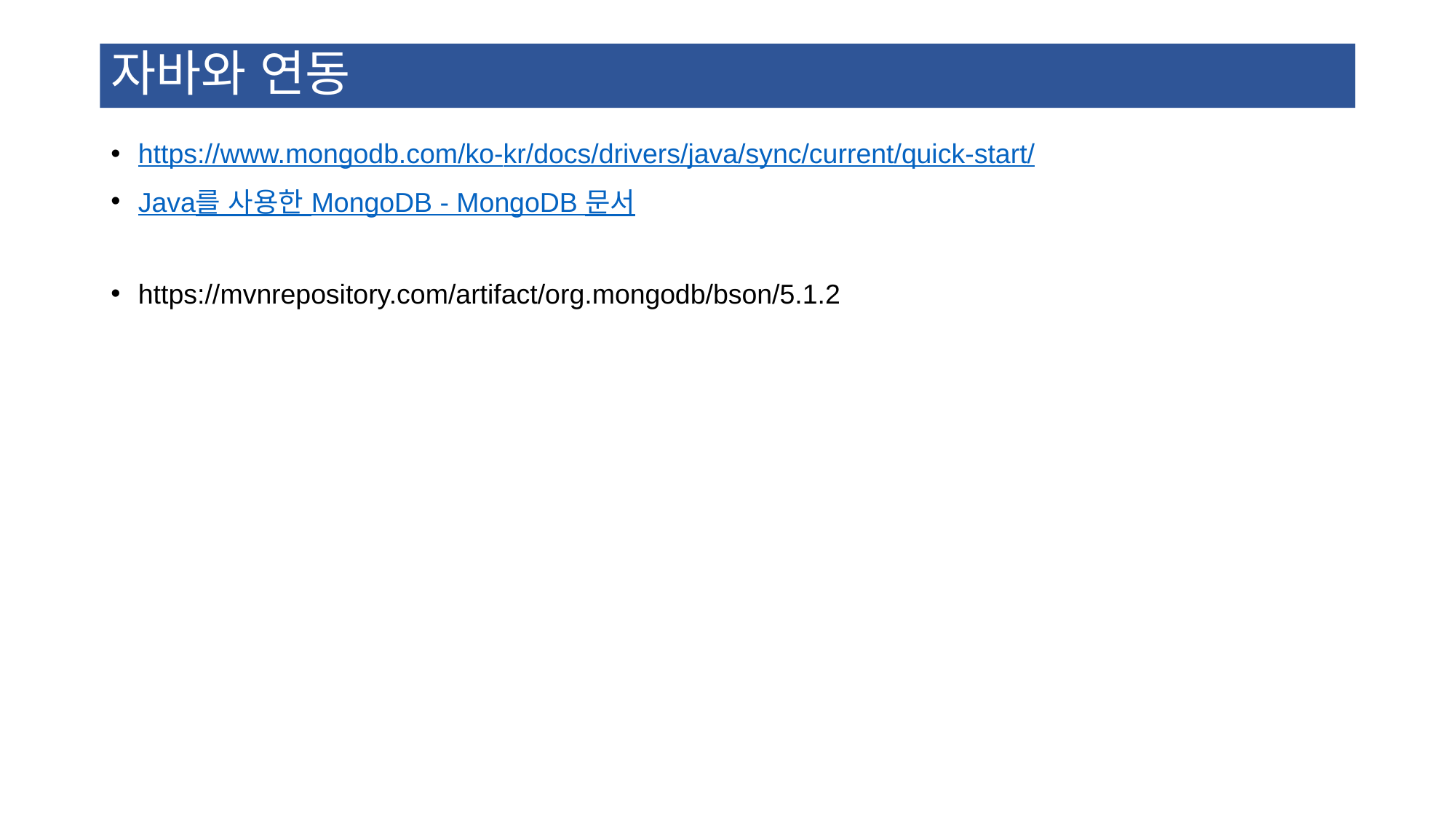

# 자바와 연동
https://www.mongodb.com/ko-kr/docs/drivers/java/sync/current/quick-start/
Java를 사용한 MongoDB - MongoDB 문서

https://mvnrepository.com/artifact/org.mongodb/bson/5.1.2